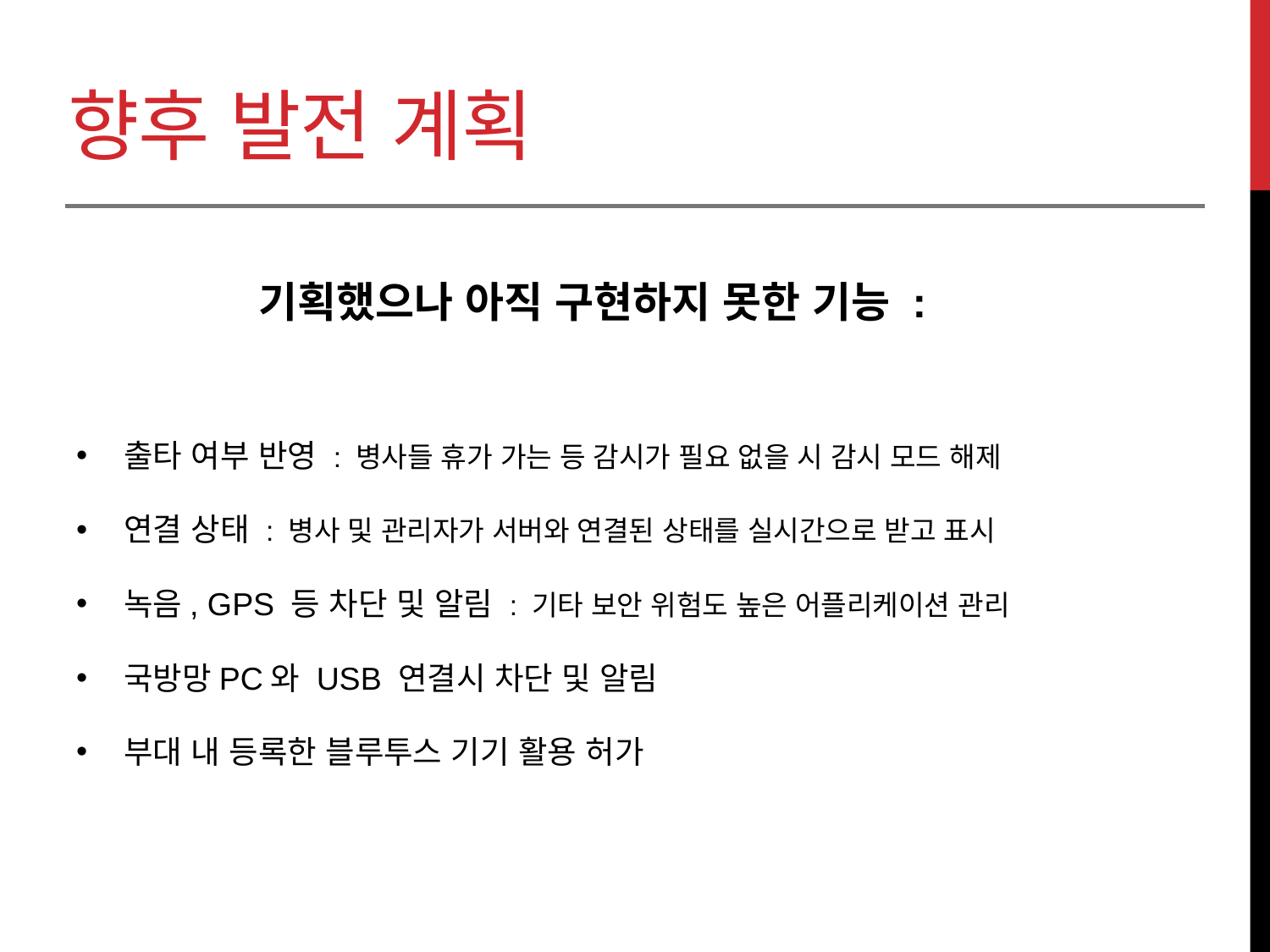

# 향후 발전 계획
기획했으나 아직 구현하지 못한 기능 :

출타 여부 반영 : 병사들 휴가 가는 등 감시가 필요 없을 시 감시 모드 해제
연결 상태 : 병사 및 관리자가 서버와 연결된 상태를 실시간으로 받고 표시
녹음, GPS 등 차단 및 알림 : 기타 보안 위험도 높은 어플리케이션 관리
국방망PC와 USB 연결시 차단 및 알림
부대 내 등록한 블루투스 기기 활용 허가